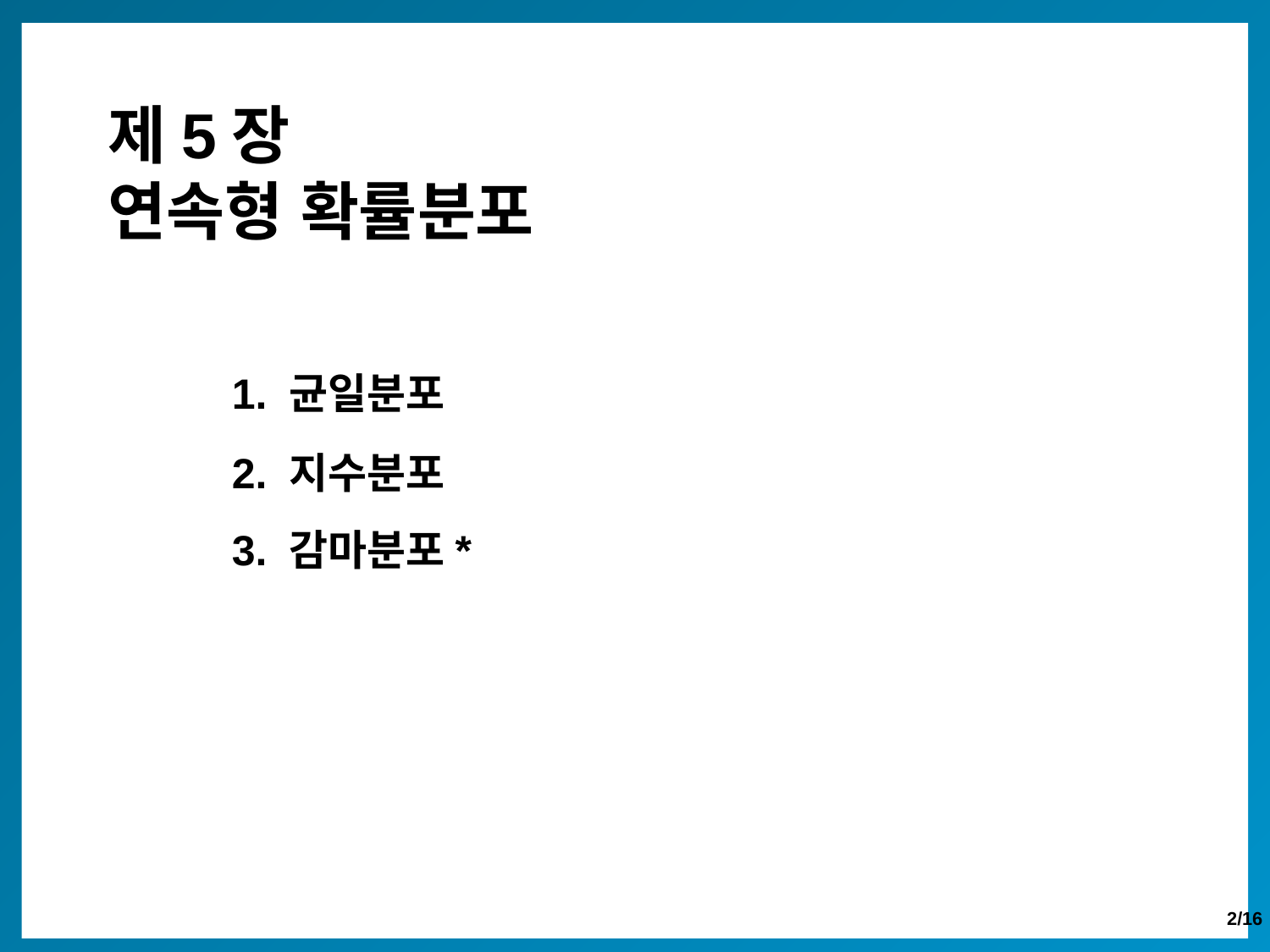

제5장
연속형 확률분포
1. 균일분포
2. 지수분포
3. 감마분포*